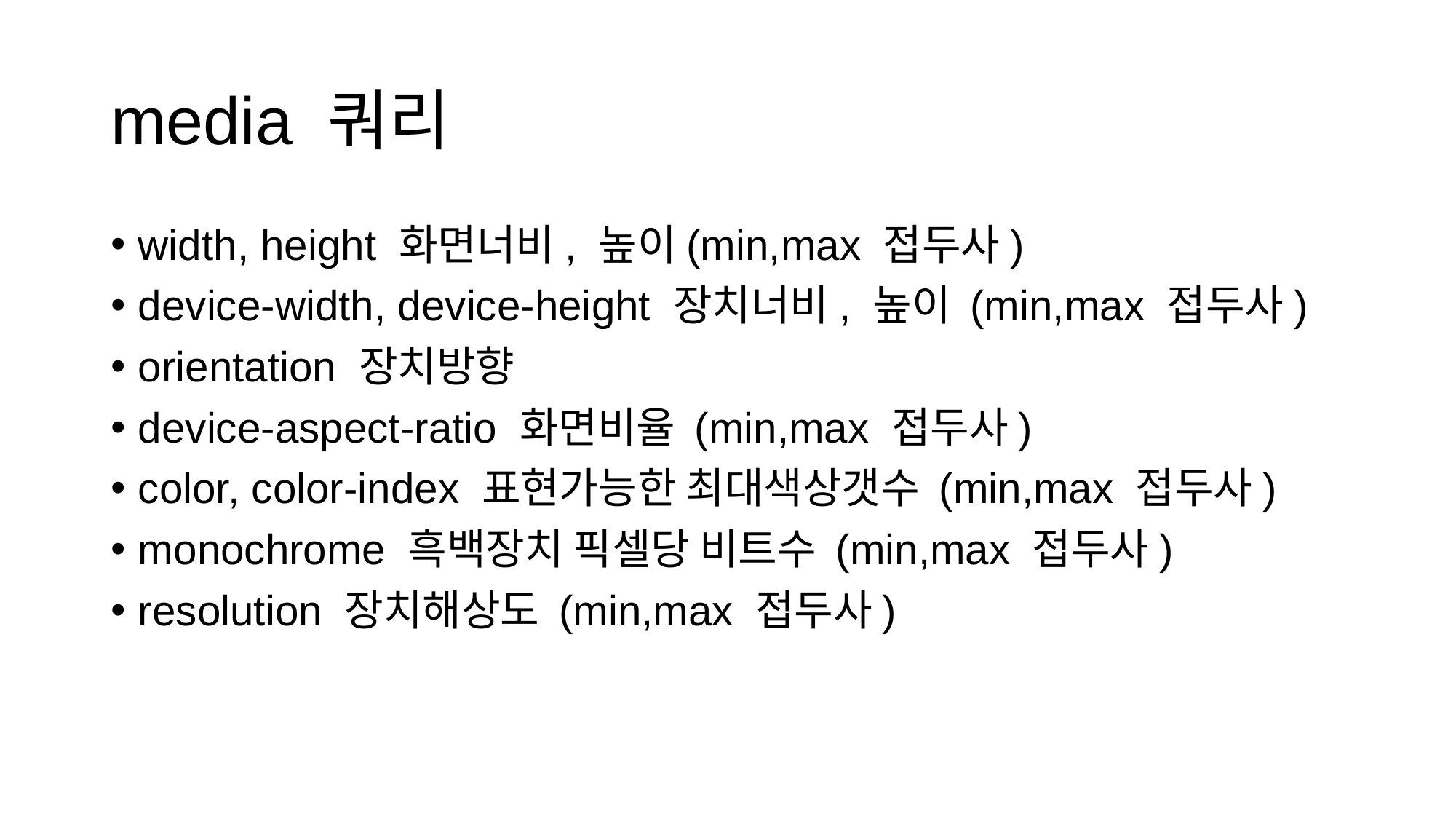

# media 쿼리
width, height 화면너비, 높이(min,max 접두사)
device-width, device-height 장치너비, 높이 (min,max 접두사)
orientation 장치방향
device-aspect-ratio 화면비율 (min,max 접두사)
color, color-index 표현가능한 최대색상갯수 (min,max 접두사)
monochrome 흑백장치 픽셀당 비트수 (min,max 접두사)
resolution 장치해상도 (min,max 접두사)